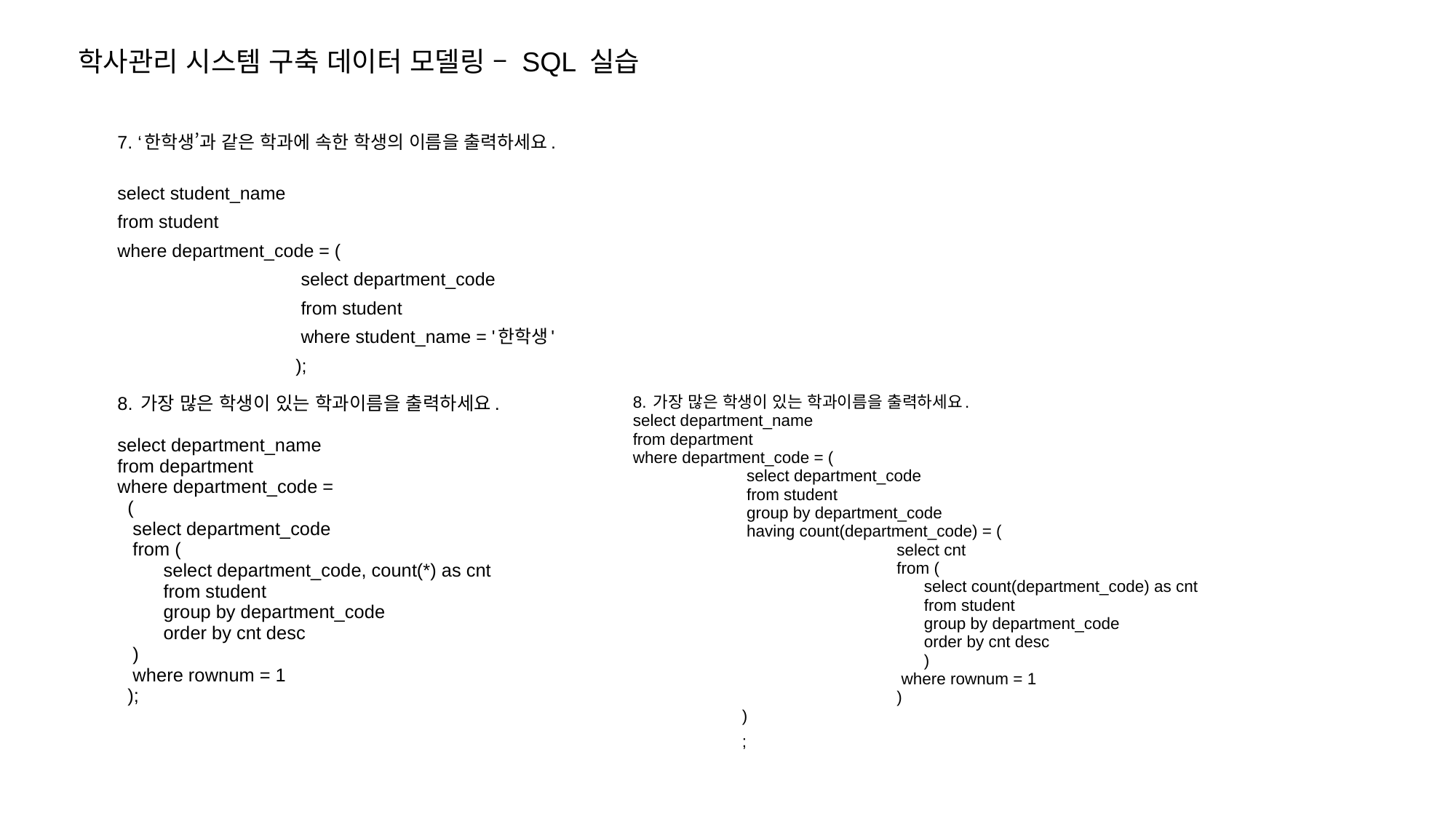

학사관리 시스템 구축 데이터 모델링 – SQL 실습
7. ‘한학생’과 같은 학과에 속한 학생의 이름을 출력하세요.
select student_name
from student
where department_code = (
                                    select department_code
                                    from student
                                    where student_name = '한학생'
                                   );
8. 가장 많은 학생이 있는 학과이름을 출력하세요.

select department_name
from department
where department_code =
  (
   select department_code
   from (
         select department_code, count(*) as cnt
         from student
         group by department_code
         order by cnt desc
   )
   where rownum = 1
  );

8. 가장 많은 학생이 있는 학과이름을 출력하세요.
select department_name
from department
where department_code = (
                         select department_code
                         from student
                         group by department_code
                         having count(department_code) = (
                                                          select cnt
                                                          from (
                                                                select count(department_code) as cnt
                                                                from student
                                                                group by department_code
                                                                order by cnt desc
                                                                )
                                                           where rownum = 1
                                                          )
                        )
                        ;